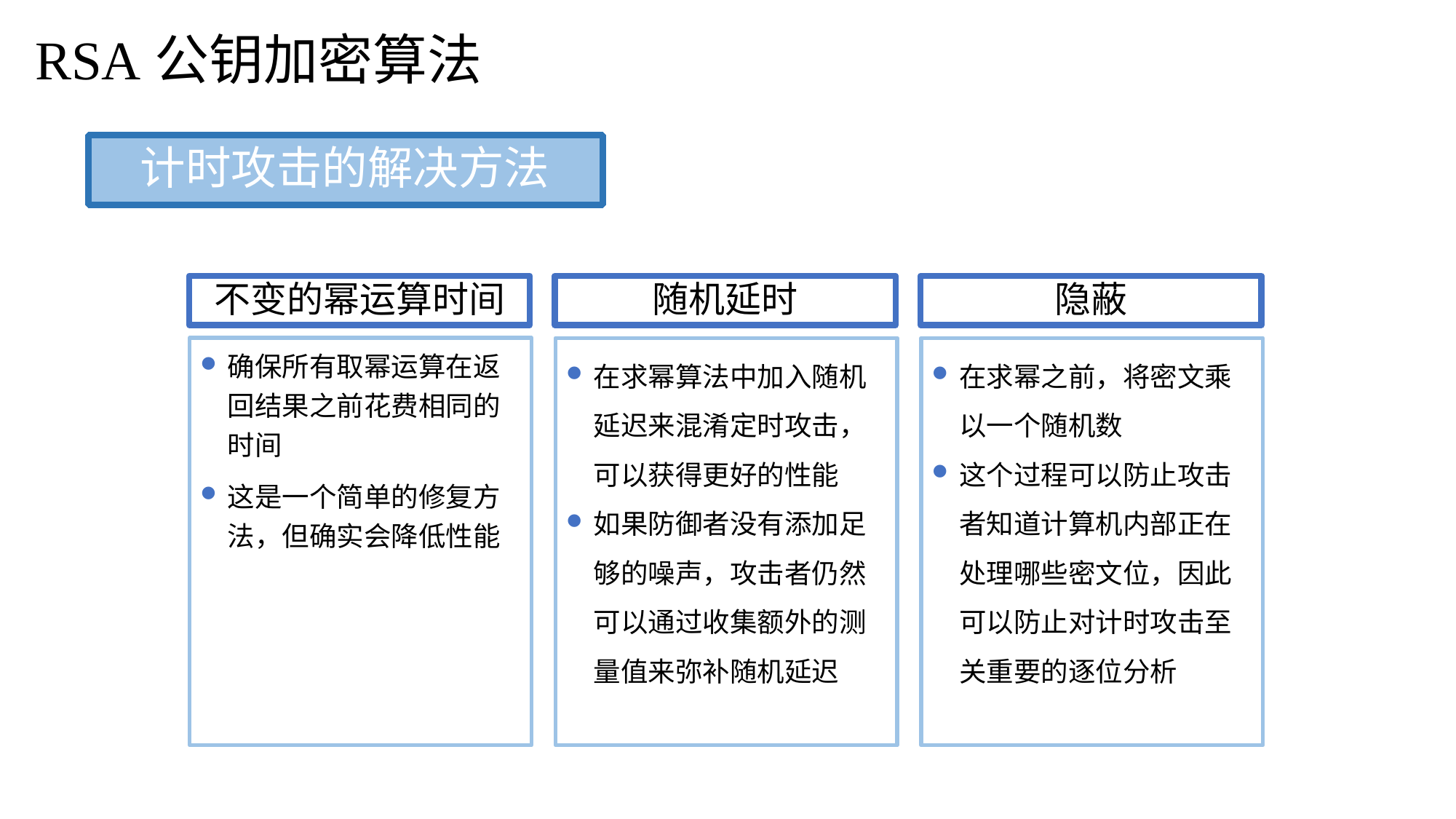

RSA公钥加密算法
计时攻击的解决方法
不变的幂运算时间
随机延时
隐蔽
确保所有取幂运算在返回结果之前花费相同的时间
这是一个简单的修复方法，但确实会降低性能
在求幂算法中加入随机延迟来混淆定时攻击，可以获得更好的性能
如果防御者没有添加足够的噪声，攻击者仍然可以通过收集额外的测量值来弥补随机延迟
在求幂之前，将密文乘以一个随机数
这个过程可以防止攻击者知道计算机内部正在处理哪些密文位，因此可以防止对计时攻击至关重要的逐位分析